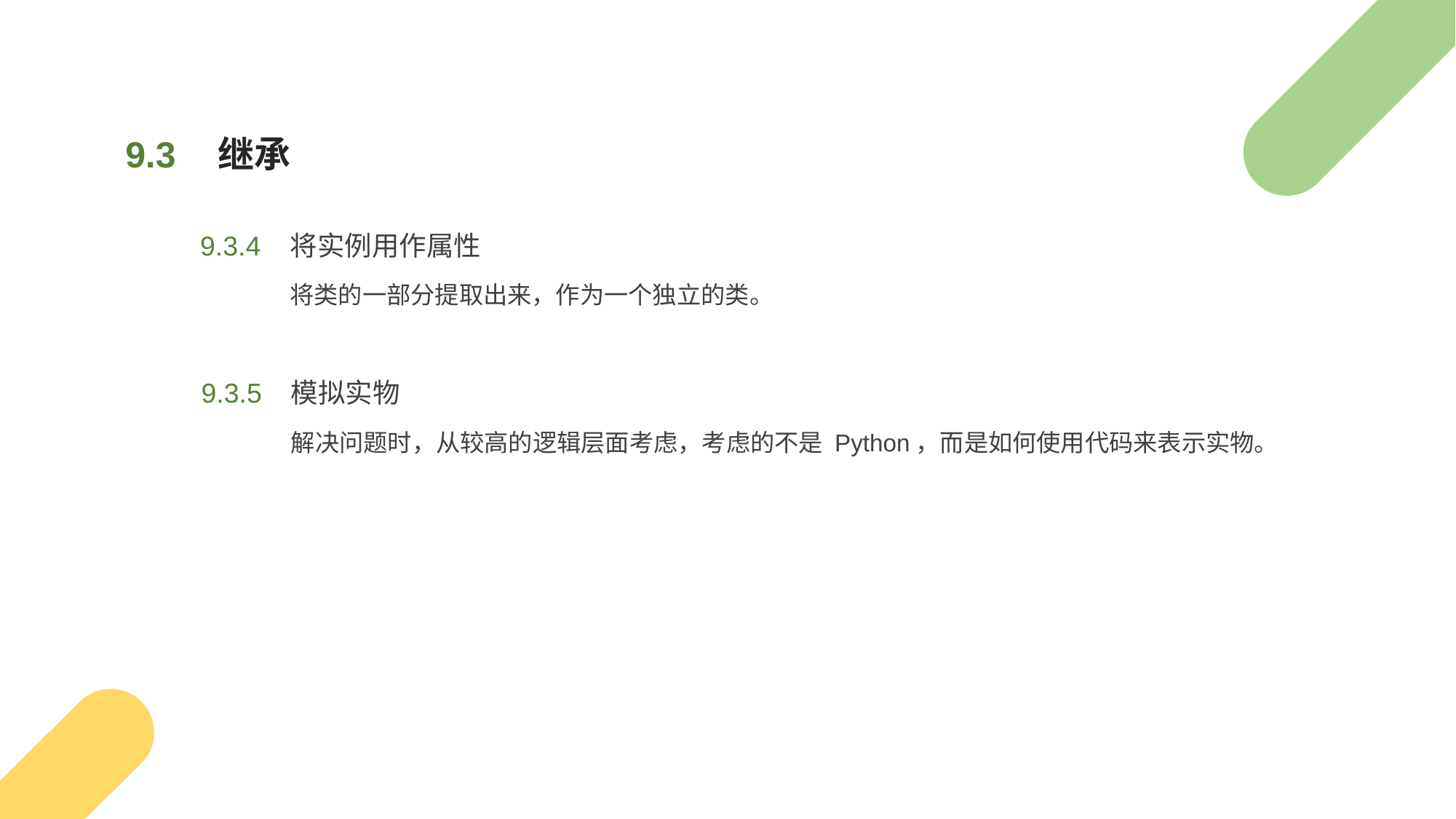

继承
9.3
将实例用作属性
9.3.4
将类的一部分提取出来，作为一个独立的类。
模拟实物
9.3.5
解决问题时，从较高的逻辑层面考虑，考虑的不是 Python，而是如何使用代码来表示实物。